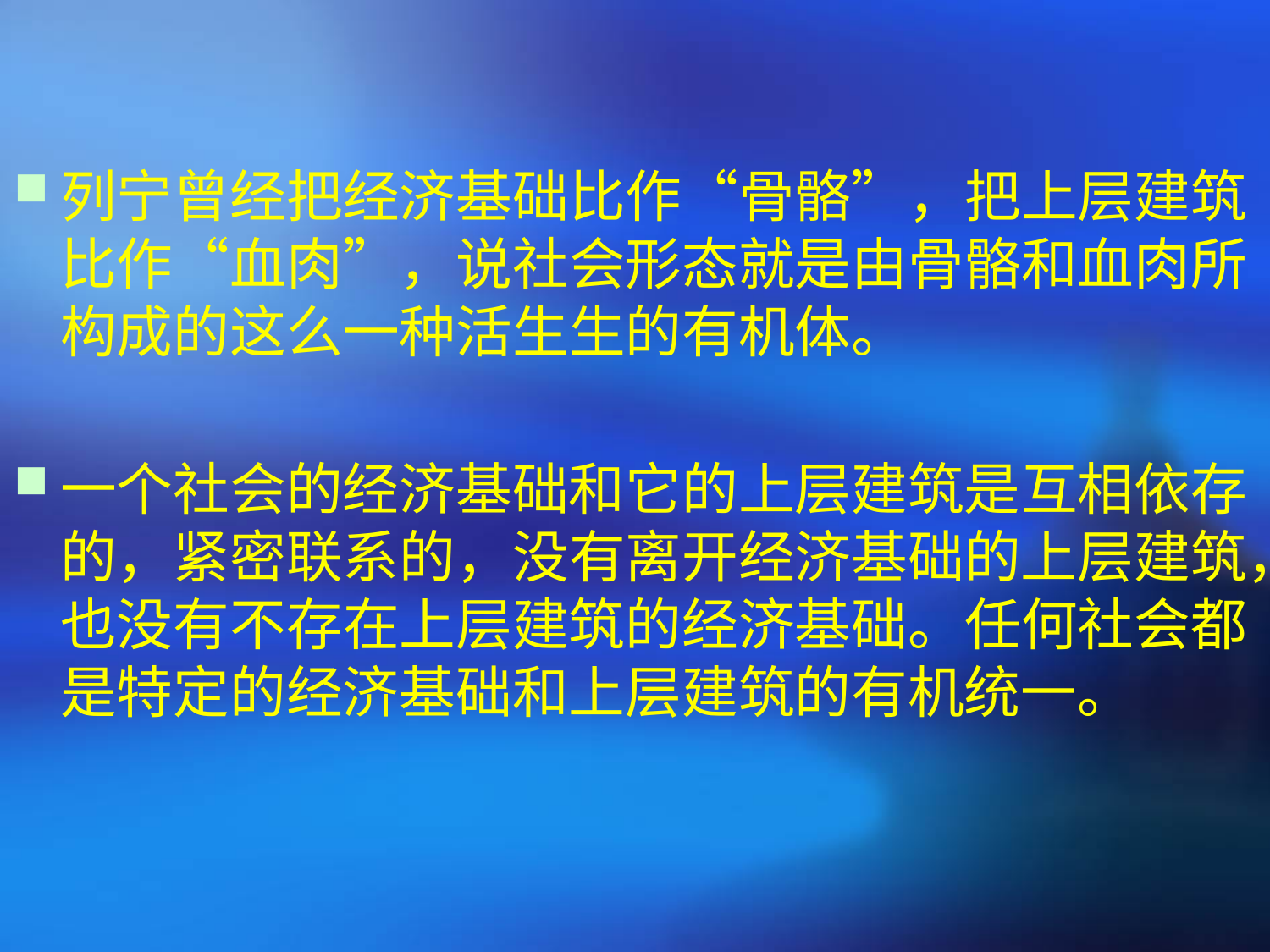

列宁曾经把经济基础比作“骨骼”，把上层建筑比作“血肉”，说社会形态就是由骨骼和血肉所构成的这么一种活生生的有机体。

一个社会的经济基础和它的上层建筑是互相依存的，紧密联系的，没有离开经济基础的上层建筑，也没有不存在上层建筑的经济基础。任何社会都是特定的经济基础和上层建筑的有机统一。